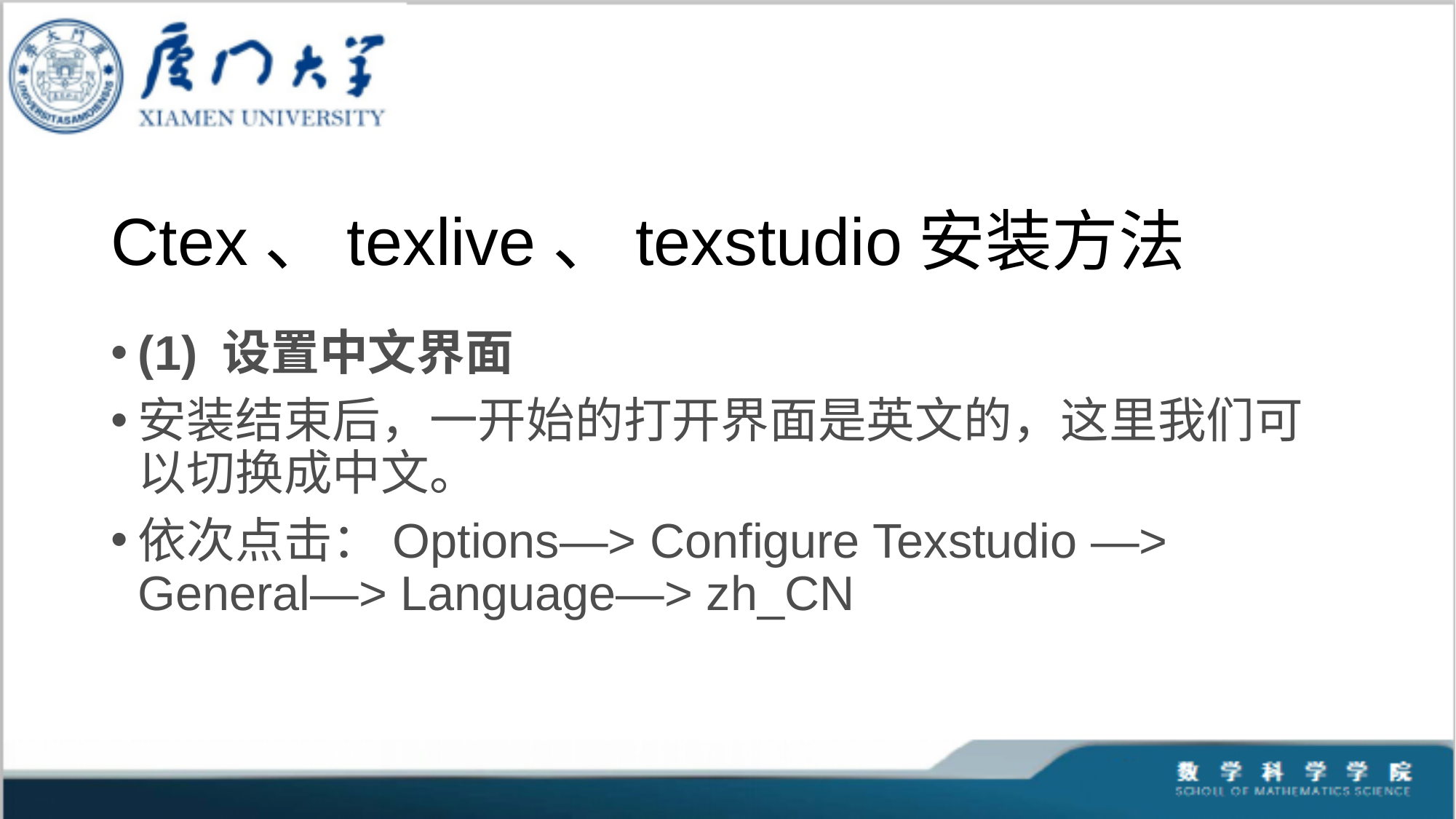

# Ctex、texlive、texstudio安装方法
(1) 设置中文界面
安装结束后，一开始的打开界面是英文的，这里我们可以切换成中文。
依次点击：Options—> Configure Texstudio —> General—> Language—> zh_CN